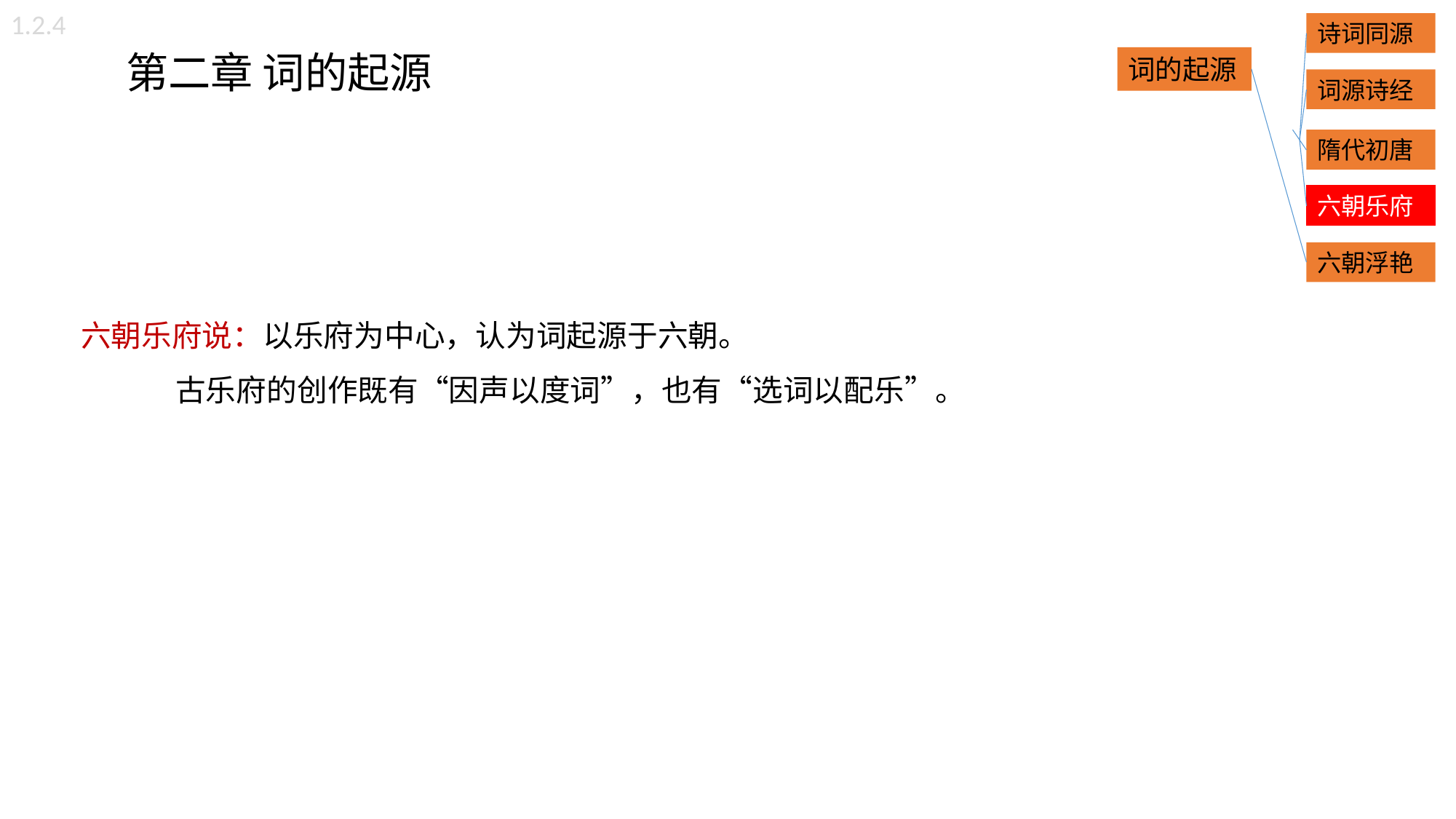

1.2.4
诗词同源
第二章 词的起源
词的起源
词源诗经
隋代初唐
六朝乐府
六朝浮艳
六朝乐府说：以乐府为中心，认为词起源于六朝。
             古乐府的创作既有“因声以度词”，也有“选词以配乐”。